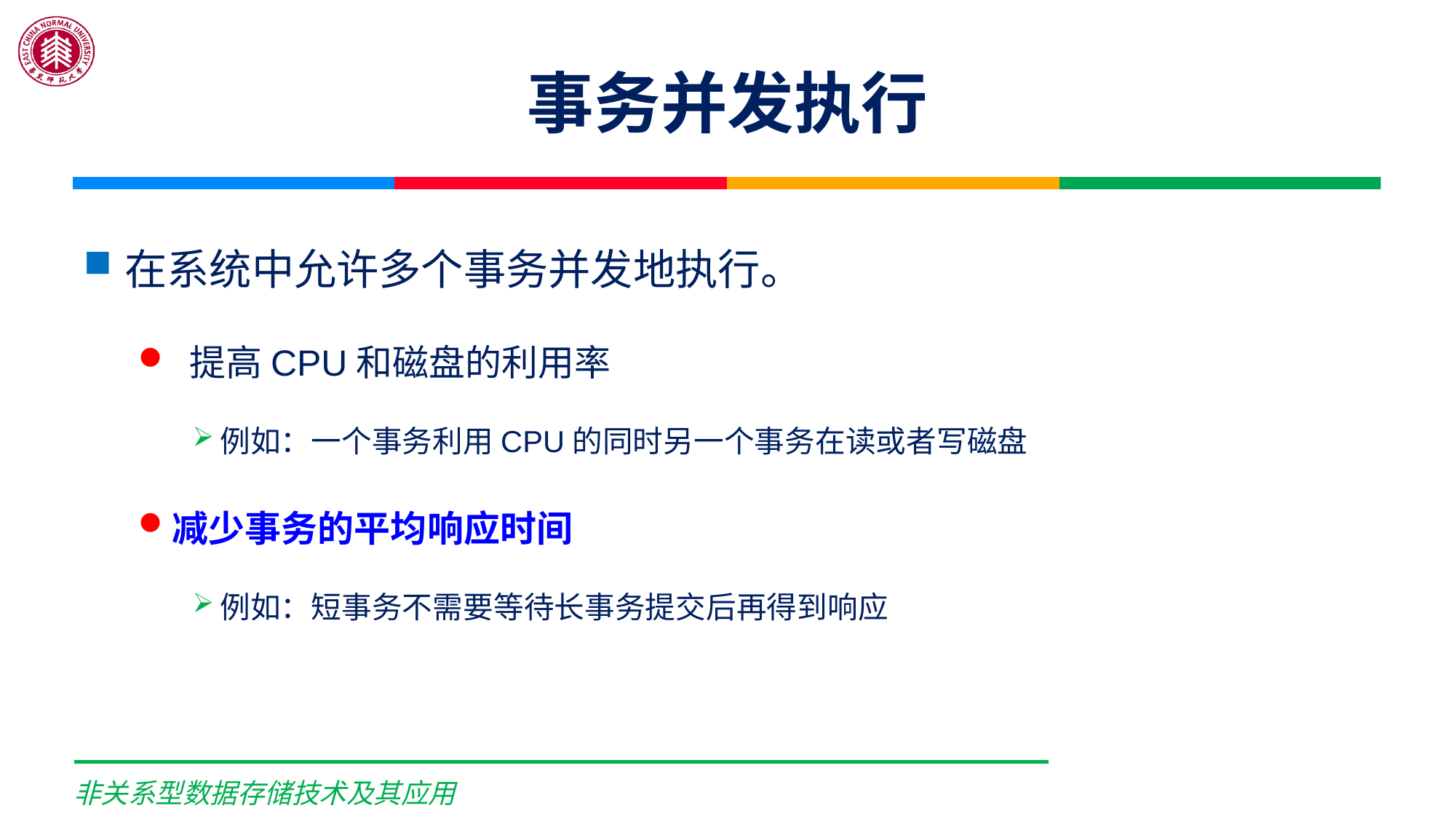

# 事务并发执行
在系统中允许多个事务并发地执行。
 提高CPU和磁盘的利用率
例如：一个事务利用CPU的同时另一个事务在读或者写磁盘
减少事务的平均响应时间
例如：短事务不需要等待长事务提交后再得到响应